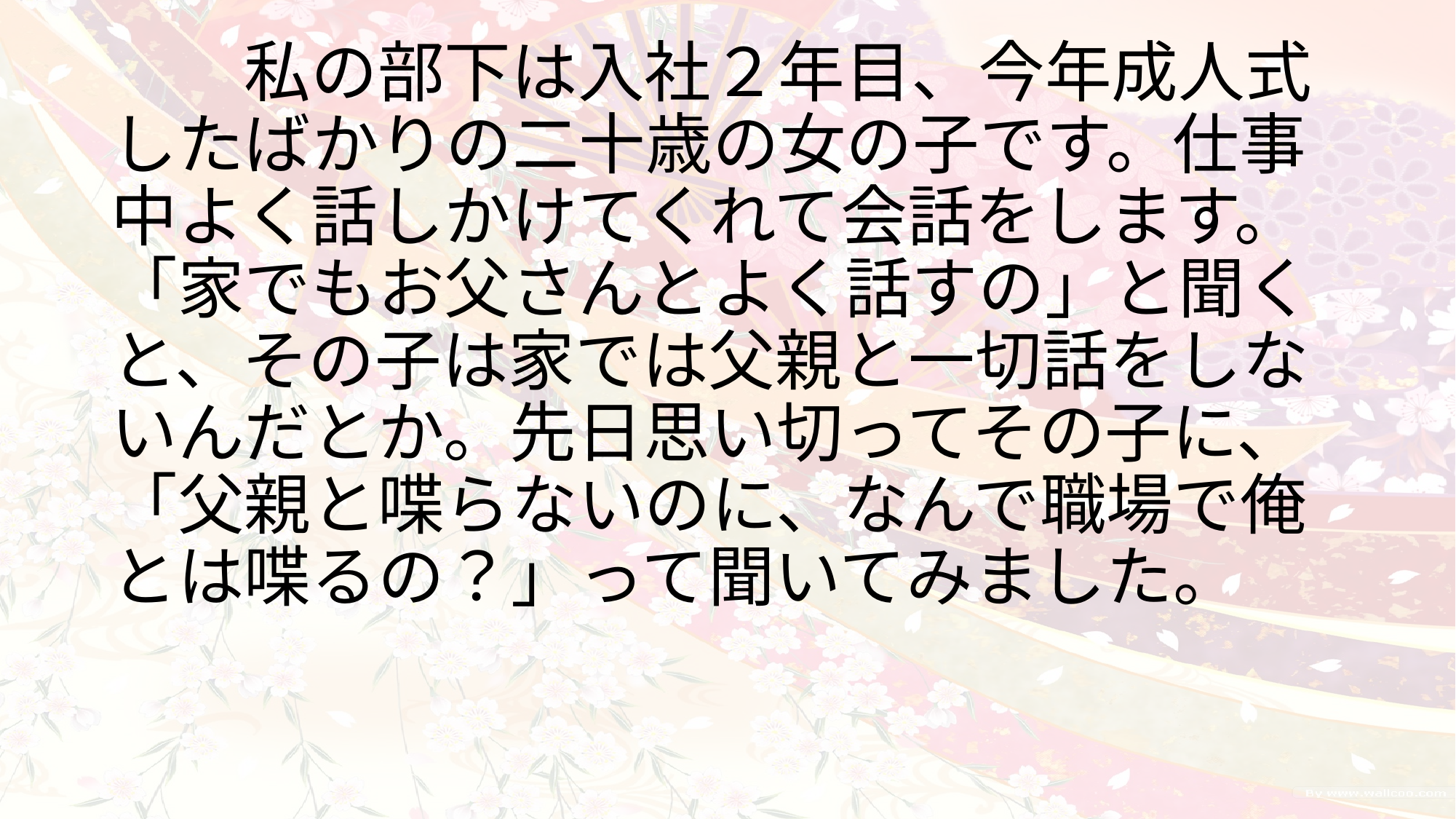

私の部下は入社２年目、今年成人式したばかりの二十歳の女の子です。仕事中よく話しかけてくれて会話をします。「家でもお父さんとよく話すの」と聞くと、その子は家では父親と一切話をしないんだとか。先日思い切ってその子に、「父親と喋らないのに、なんで職場で俺とは喋るの？」って聞いてみました。